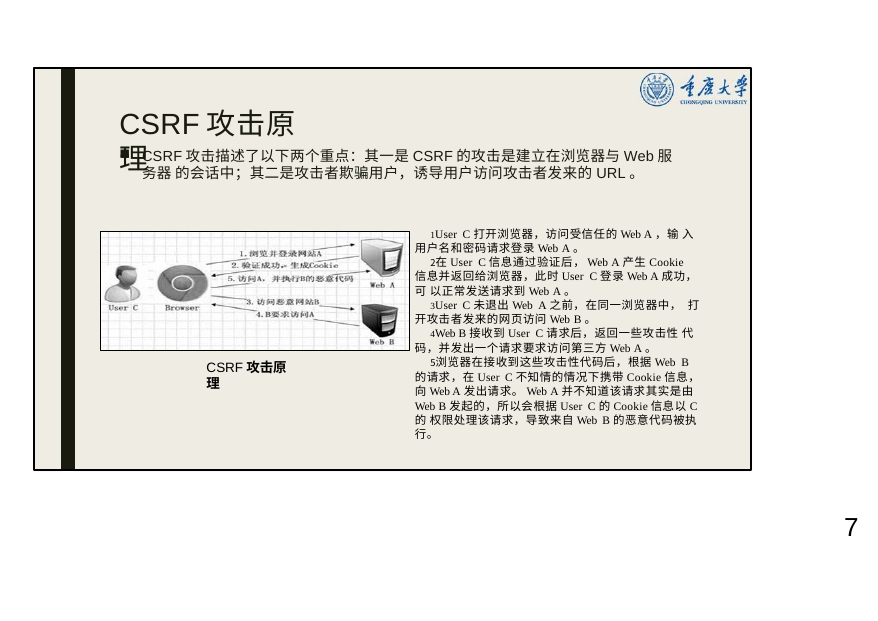

# CSRF攻击原理
CSRF攻击描述了以下两个重点：其一是CSRF的攻击是建立在浏览器与Web服务器 的会话中；其二是攻击者欺骗用户，诱导用户访问攻击者发来的URL。
User C打开浏览器，访问受信任的Web A，输 入用户名和密码请求登录Web A。
在User C信息通过验证后，Web A产生Cookie  信息并返回给浏览器，此时User C登录Web A成功，可 以正常发送请求到Web A。
User C未退出Web A之前，在同一浏览器中，  打开攻击者发来的网页访问Web B。
Web B接收到User C请求后，返回一些攻击性 代码，并发出一个请求要求访问第三方Web A。
浏览器在接收到这些攻击性代码后，根据Web  B的请求，在User C不知情的情况下携带Cookie信息，  向Web A发出请求。Web A并不知道该请求其实是由 Web B发起的，所以会根据User C的Cookie信息以C的 权限处理该请求，导致来自Web B的恶意代码被执行。

CSRF攻击原理
7